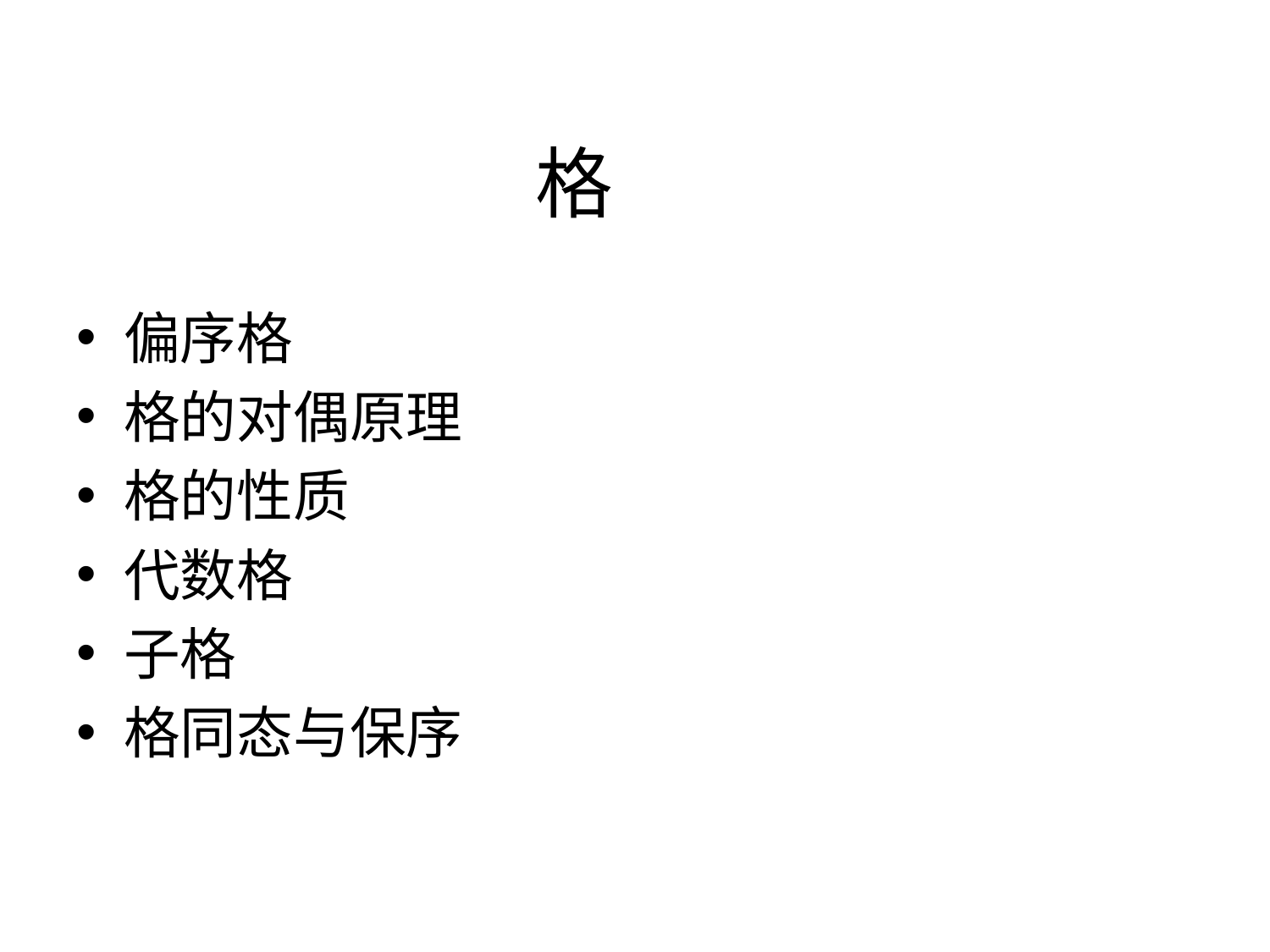

# 格
偏序格
格的对偶原理
格的性质
代数格
子格
格同态与保序